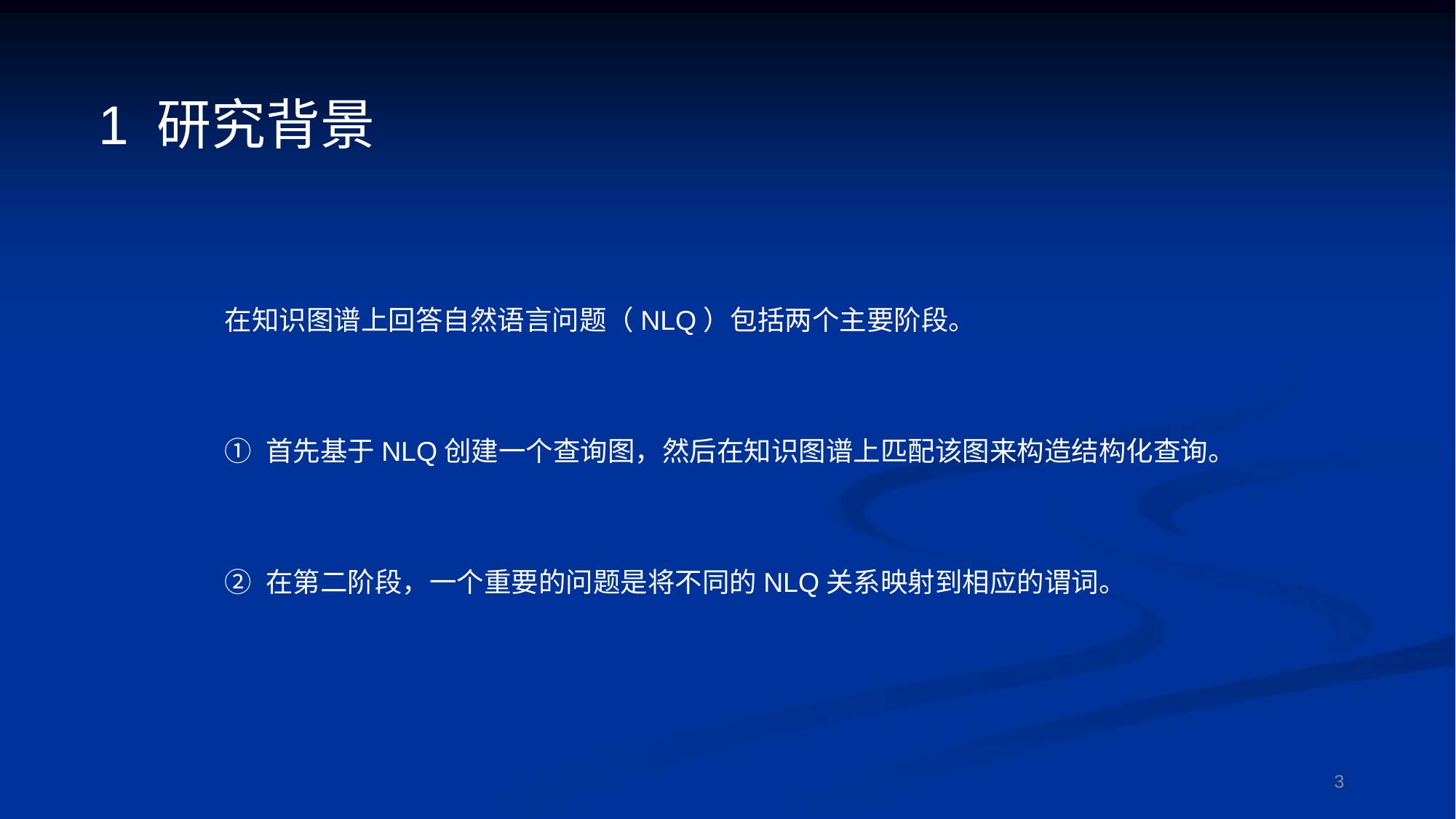

1 研究背景
在知识图谱上回答自然语言问题（NLQ）包括两个主要阶段。

首先基于NLQ创建一个查询图，然后在知识图谱上匹配该图来构造结构化查询。

在第二阶段，一个重要的问题是将不同的NLQ关系映射到相应的谓词。
3